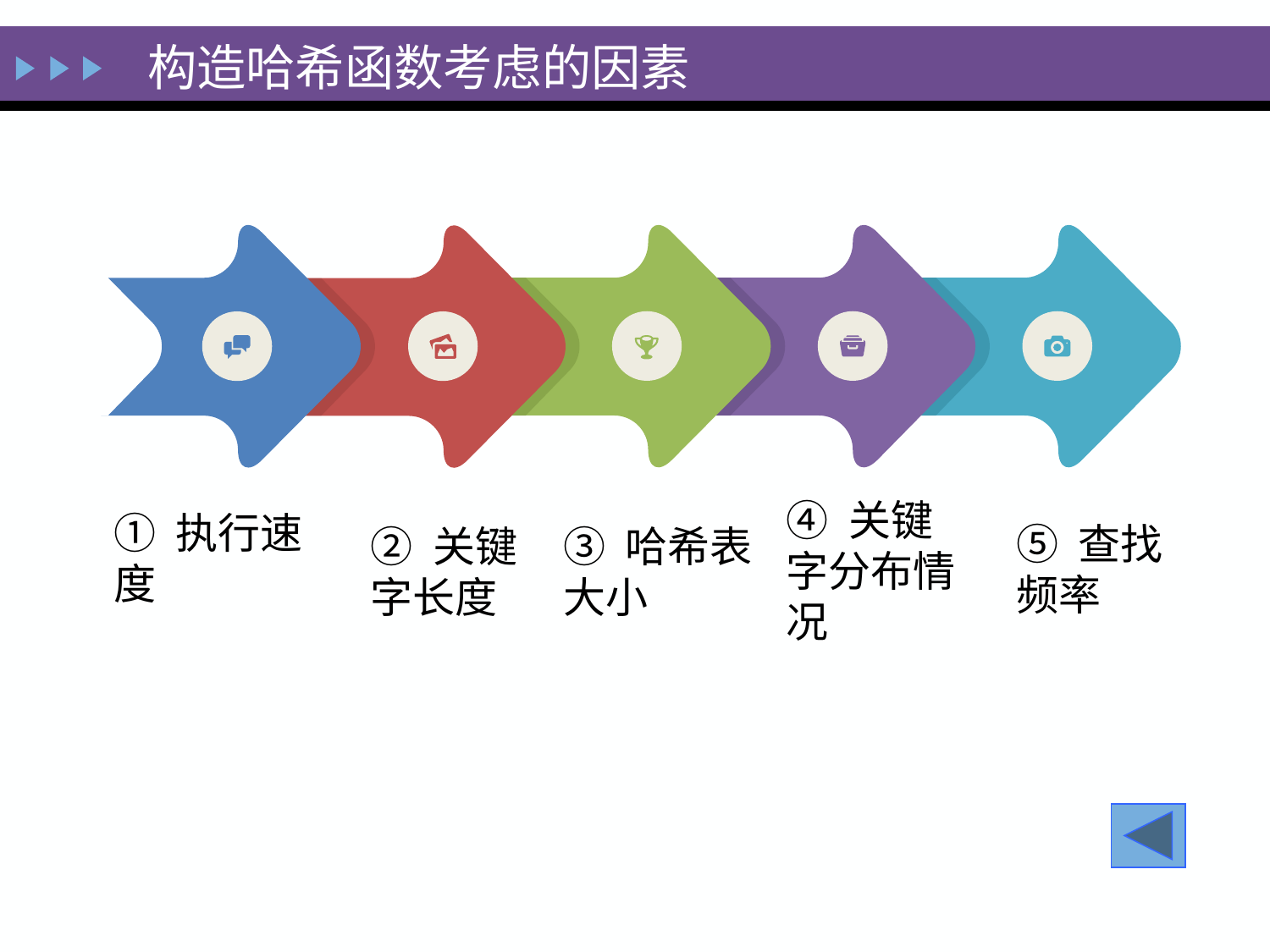

构造哈希函数考虑的因素

④ 关键字分布情况
① 执行速度
② 关键字长度
③ 哈希表大小
⑤ 查找频率